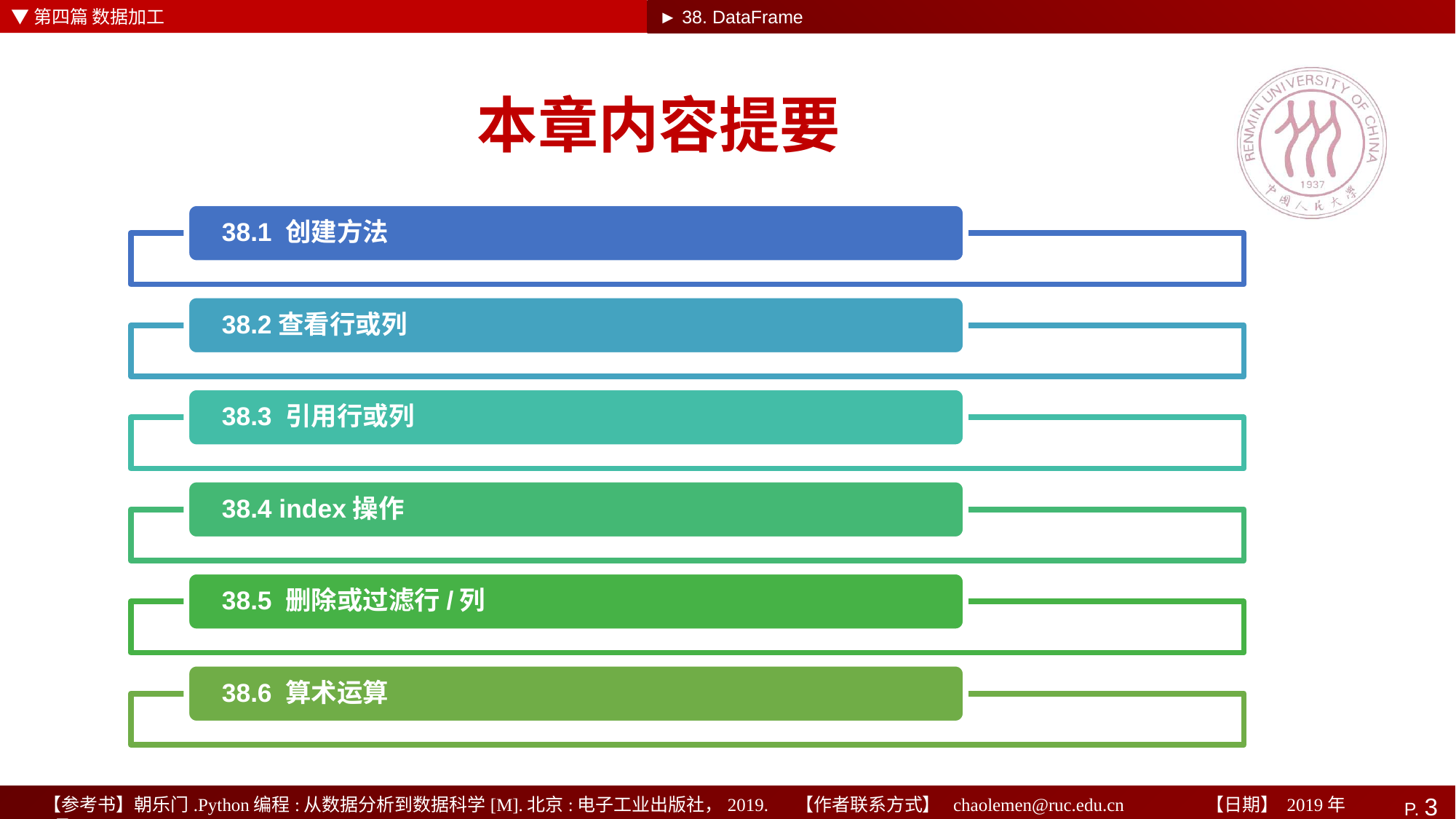

▼第四篇 数据加工
► 38. DataFrame
# 本章内容提要
38.1 创建方法
38.2查看行或列
38.3 引用行或列
38.4 index操作
38.5 删除或过滤行/列
38.6 算术运算